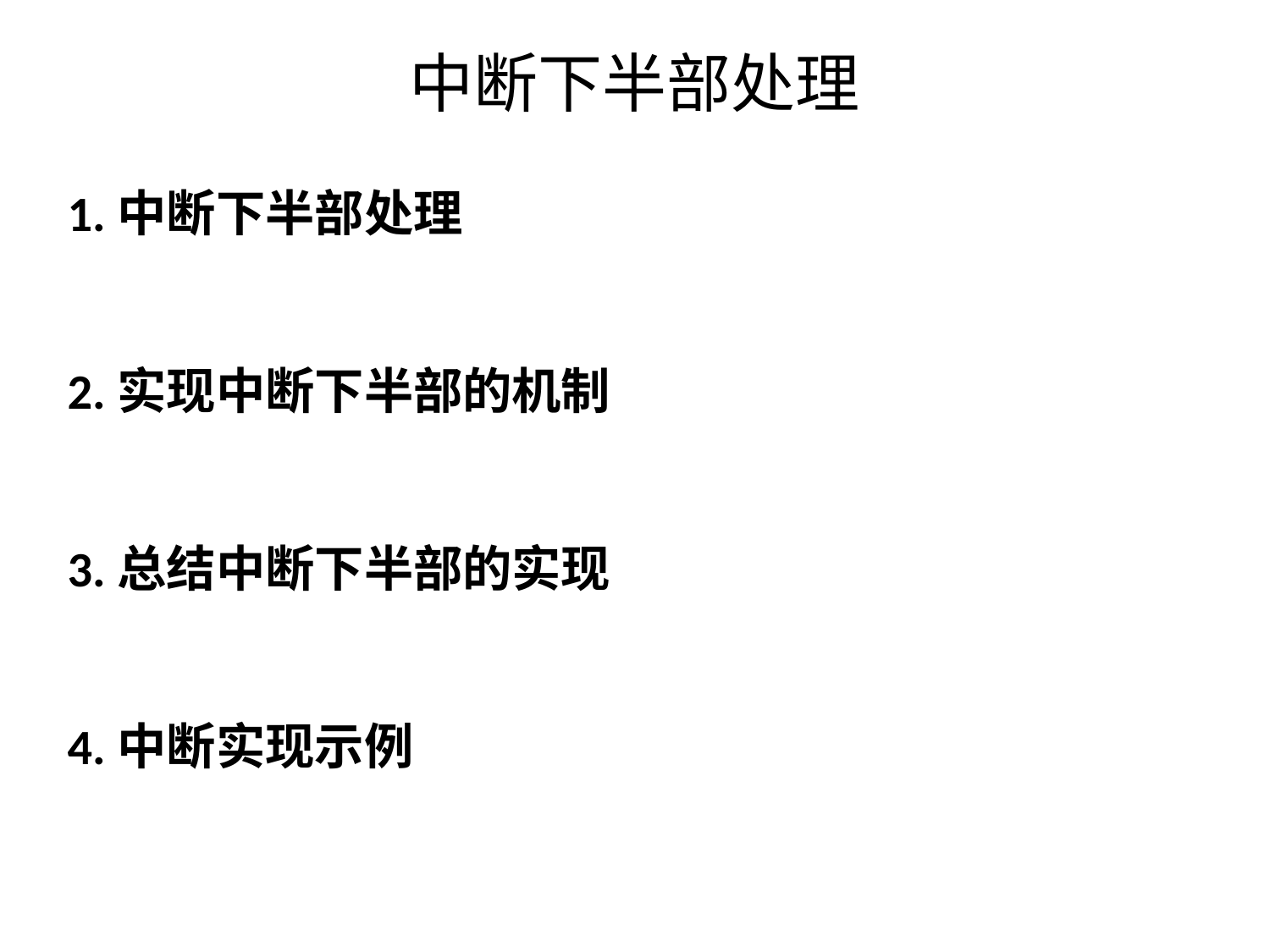

# 中断下半部处理
1.中断下半部处理

2.实现中断下半部的机制

3.总结中断下半部的实现

4.中断实现示例